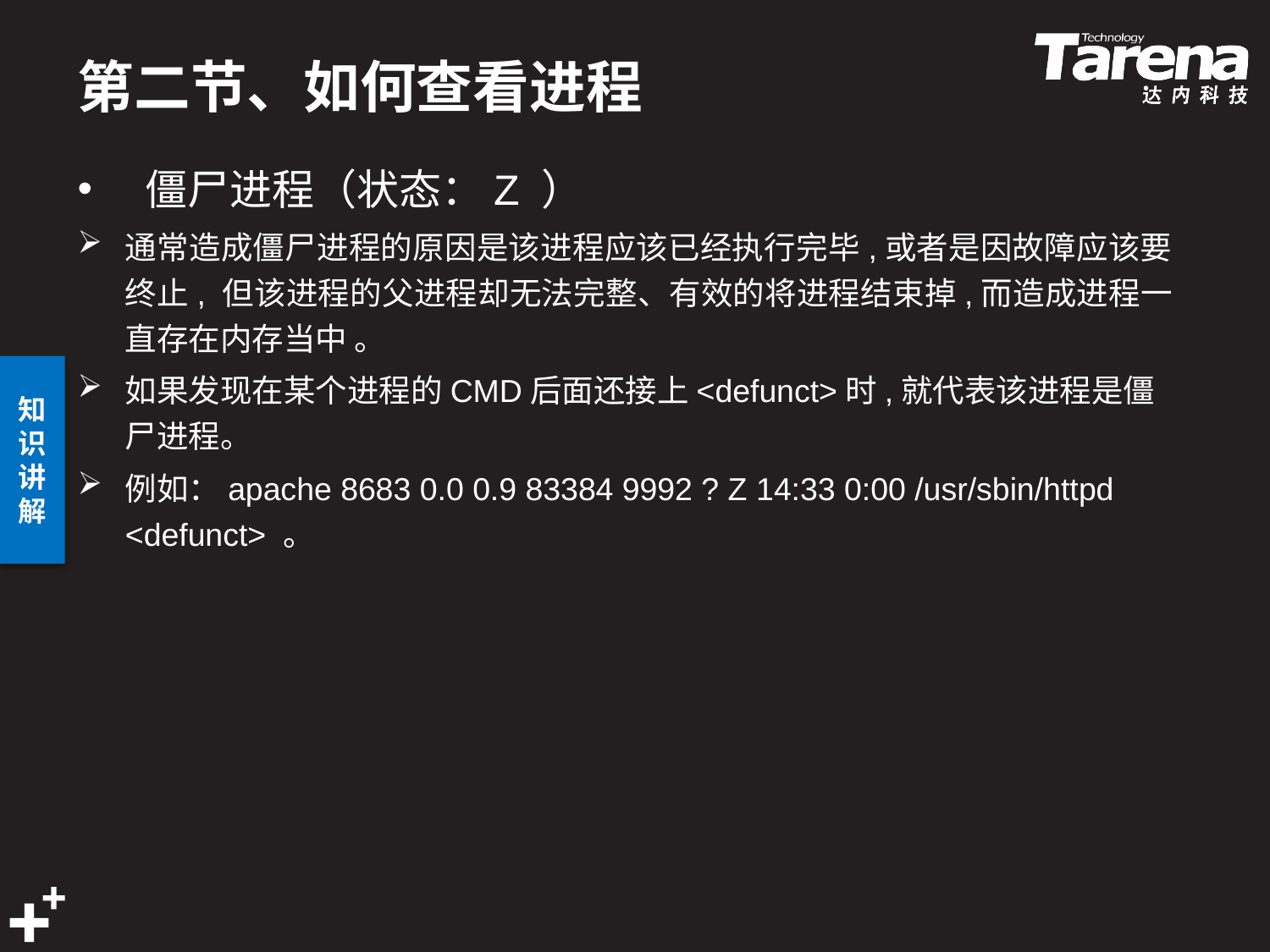

# 第二节、如何查看进程
 僵尸进程（状态：Z ）
通常造成僵尸进程的原因是该进程应该已经执行完毕,或者是因故障应该要终止, 但该进程的父进程却无法完整、有效的将进程结束掉,而造成进程一直存在内存当中 。
如果发现在某个进程的CMD后面还接上<defunct>时,就代表该进程是僵尸进程。
例如：apache 8683 0.0 0.9 83384 9992 ? Z 14:33 0:00 /usr/sbin/httpd <defunct> 。
